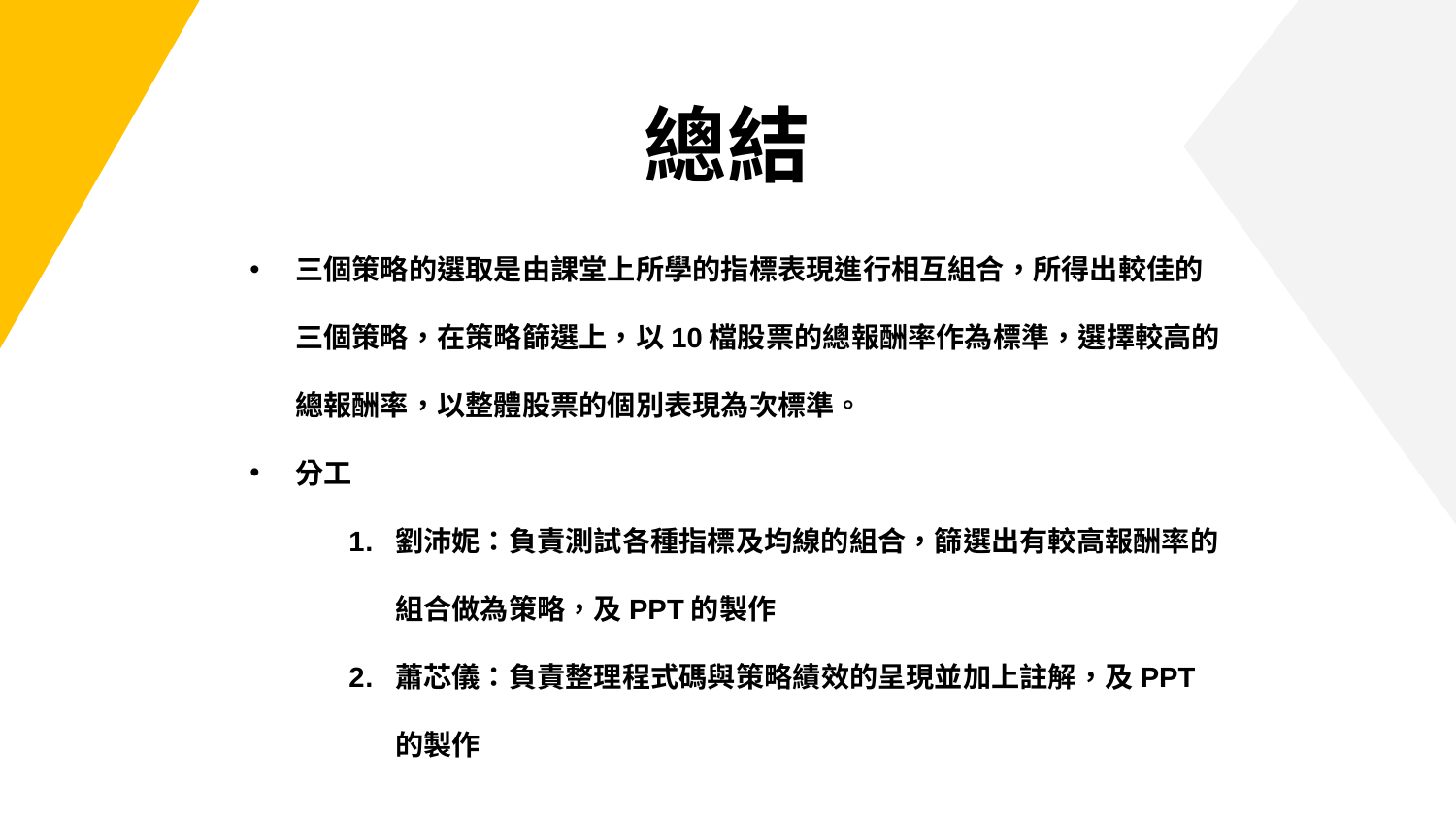

# 總結

三個策略的選取是由課堂上所學的指標表現進行相互組合，所得出較佳的三個策略，在策略篩選上，以10檔股票的總報酬率作為標準，選擇較高的總報酬率，以整體股票的個別表現為次標準。
分工
劉沛妮：負責測試各種指標及均線的組合，篩選出有較高報酬率的組合做為策略，及PPT的製作
蕭芯儀：負責整理程式碼與策略績效的呈現並加上註解，及PPT的製作